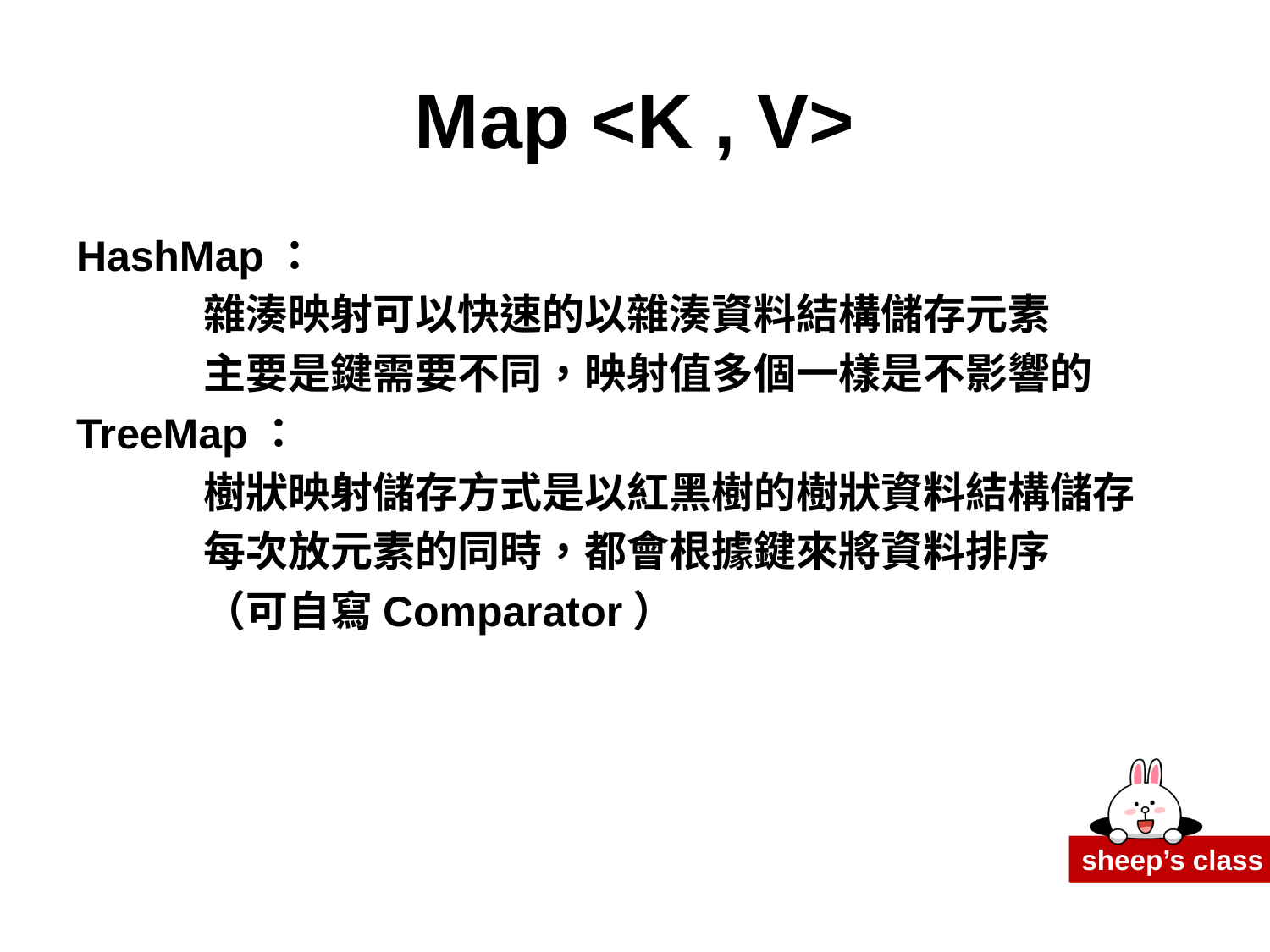

# Map <K , V>
HashMap：
	雜湊映射可以快速的以雜湊資料結構儲存元素
	主要是鍵需要不同，映射值多個一樣是不影響的
TreeMap：
	樹狀映射儲存方式是以紅黑樹的樹狀資料結構儲存
	每次放元素的同時，都會根據鍵來將資料排序
	（可自寫Comparator）